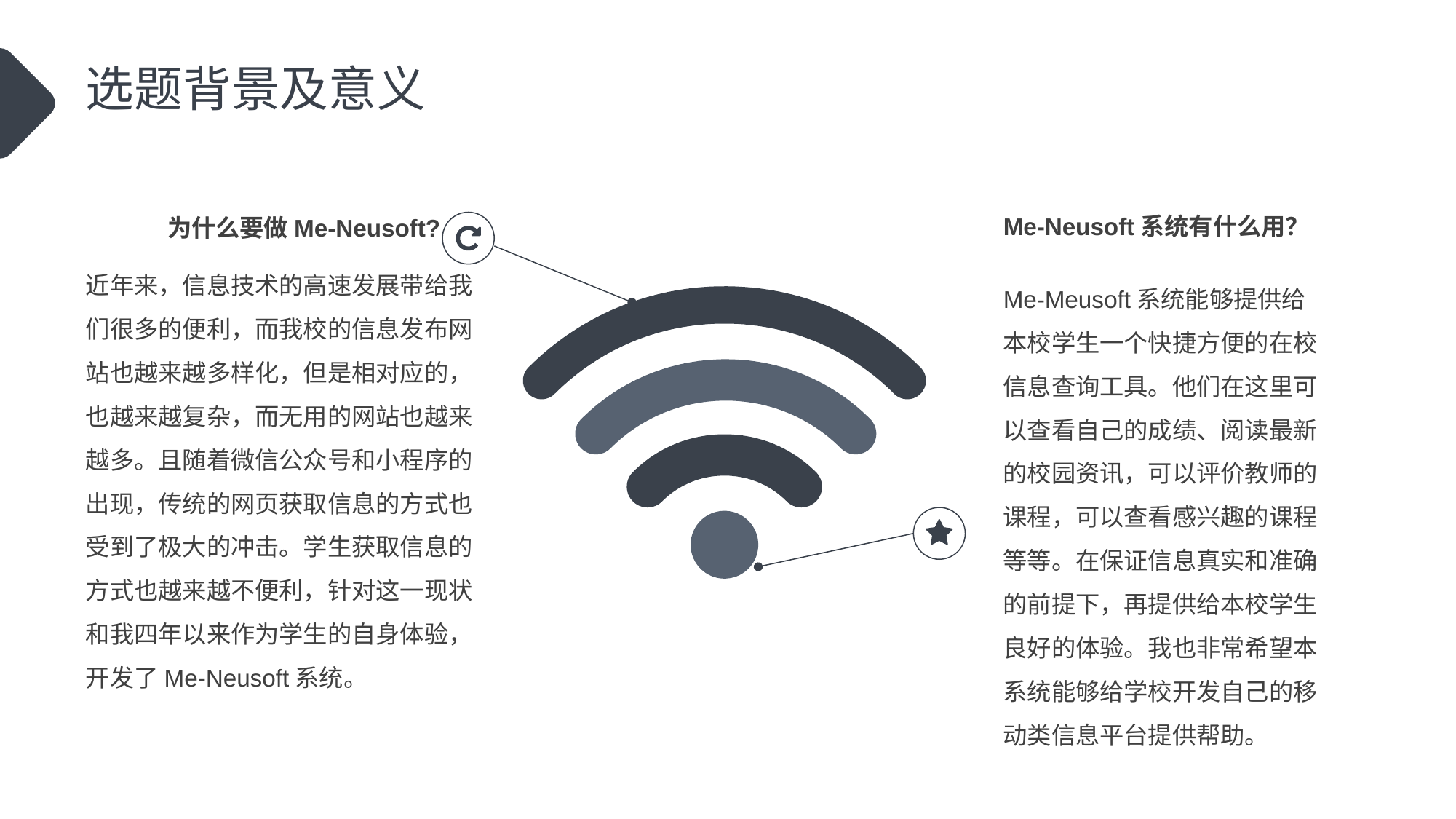

选题背景及意义

Me-Neusoft系统有什么用？
为什么要做Me-Neusoft?

近年来，信息技术的高速发展带给我们很多的便利，而我校的信息发布网站也越来越多样化，但是相对应的，也越来越复杂，而无用的网站也越来越多。且随着微信公众号和小程序的出现，传统的网页获取信息的方式也受到了极大的冲击。学生获取信息的方式也越来越不便利，针对这一现状和我四年以来作为学生的自身体验，开发了Me-Neusoft系统。
Me-Meusoft系统能够提供给本校学生一个快捷方便的在校信息查询工具。他们在这里可以查看自己的成绩、阅读最新的校园资讯，可以评价教师的课程，可以查看感兴趣的课程等等。在保证信息真实和准确的前提下，再提供给本校学生良好的体验。我也非常希望本系统能够给学校开发自己的移动类信息平台提供帮助。